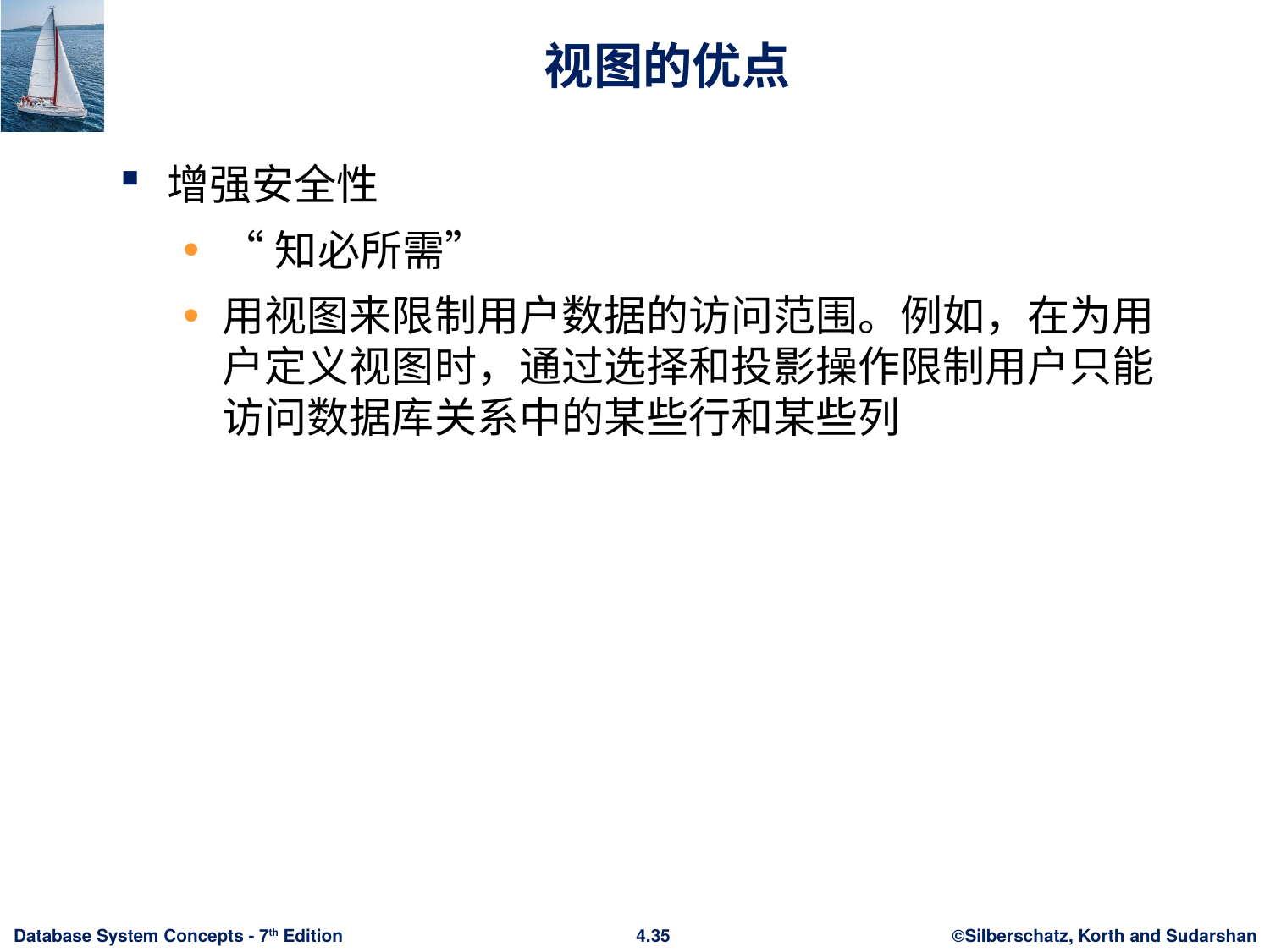

# 视图的优点
增强安全性
“知必所需”
用视图来限制用户数据的访问范围。例如，在为用户定义视图时，通过选择和投影操作限制用户只能访问数据库关系中的某些行和某些列